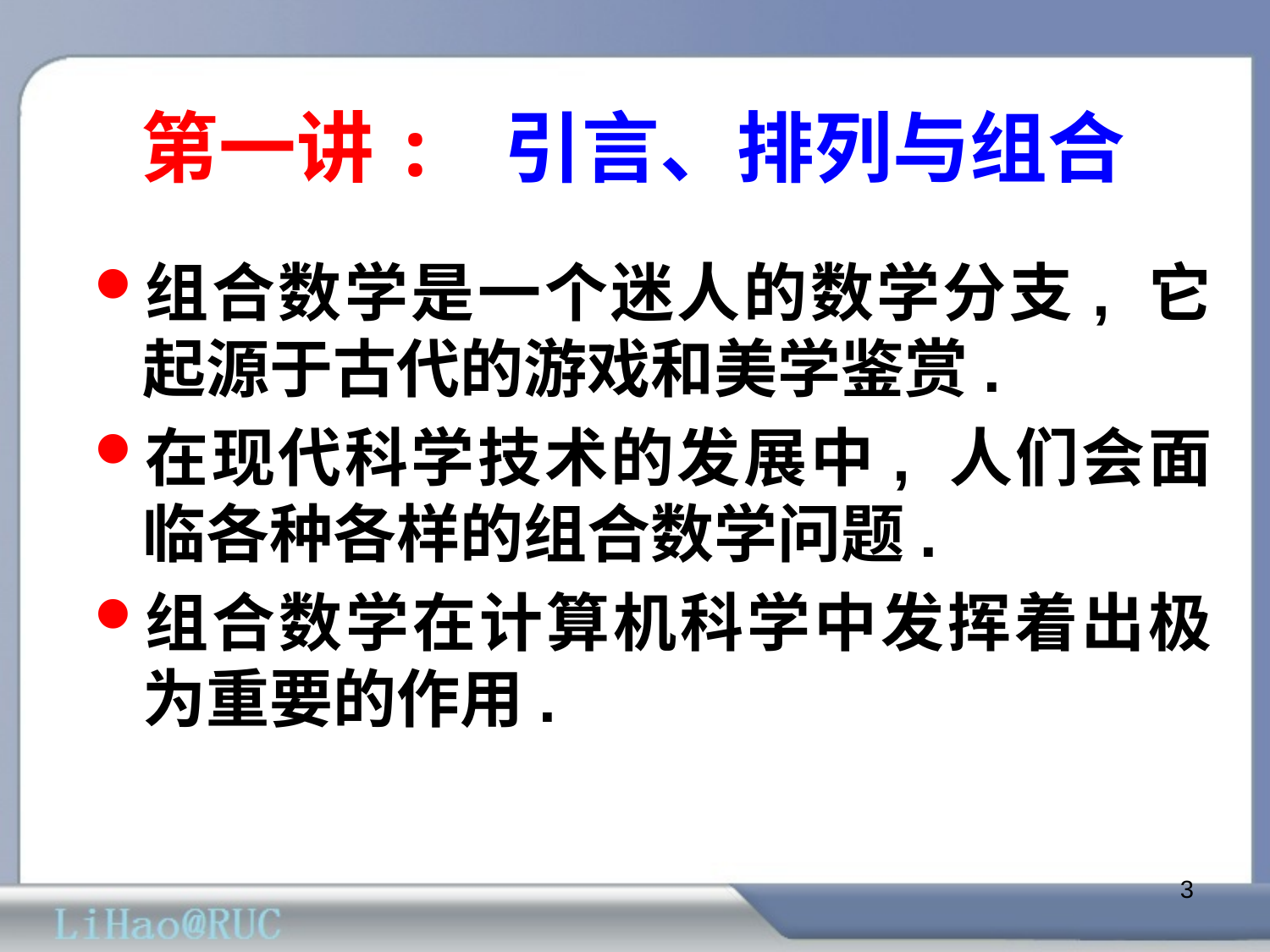

# 第一讲: 引言、排列与组合
组合数学是一个迷人的数学分支, 它起源于古代的游戏和美学鉴赏.
在现代科学技术的发展中, 人们会面临各种各样的组合数学问题.
组合数学在计算机科学中发挥着出极为重要的作用.
3